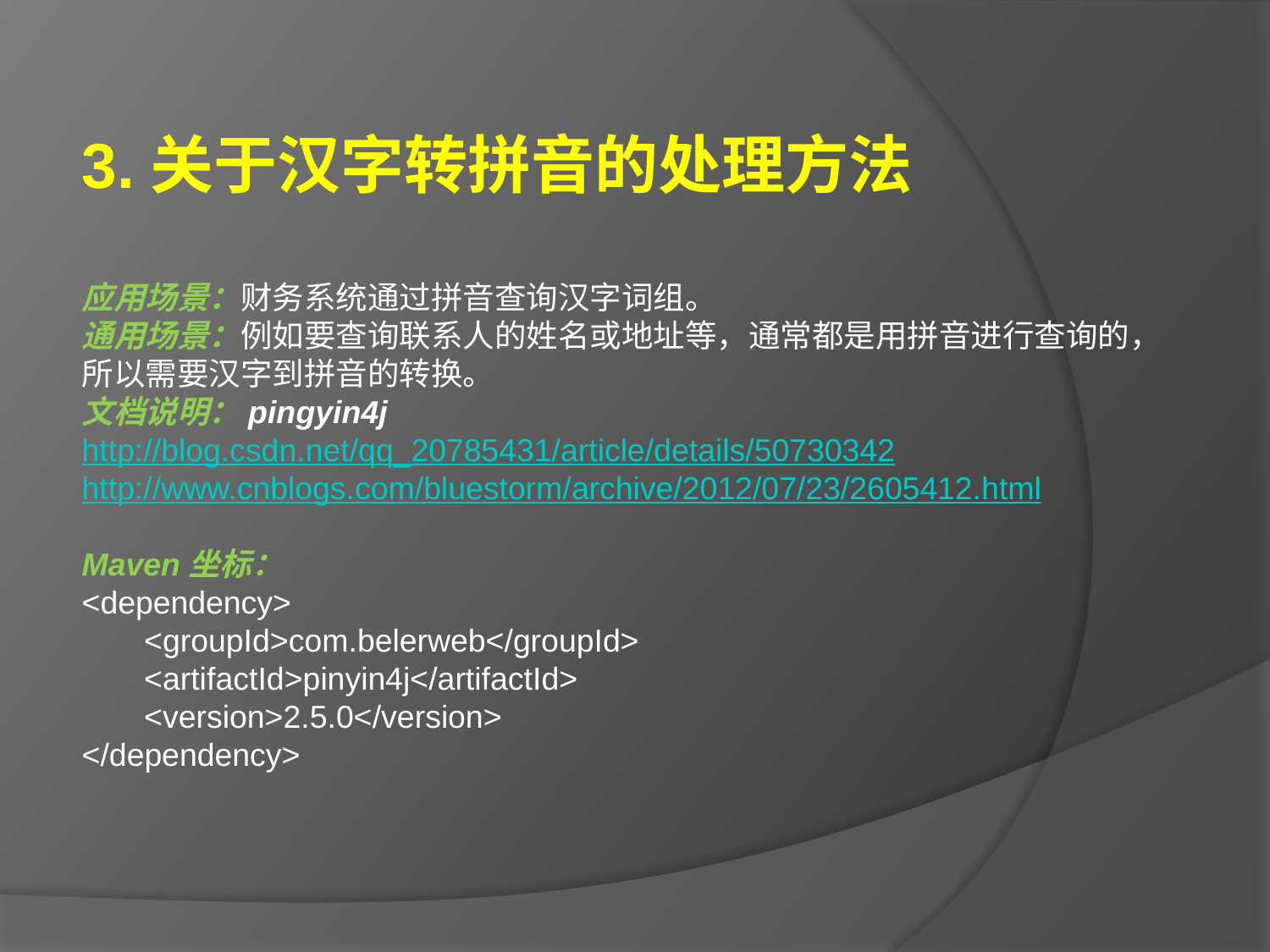

3.关于汉字转拼音的处理方法

应用场景：财务系统通过拼音查询汉字词组。
通用场景：例如要查询联系人的姓名或地址等，通常都是用拼音进行查询的，所以需要汉字到拼音的转换。
文档说明：pingyin4j
http://blog.csdn.net/qq_20785431/article/details/50730342
http://www.cnblogs.com/bluestorm/archive/2012/07/23/2605412.html

Maven坐标：
<dependency>
       <groupId>com.belerweb</groupId>
       <artifactId>pinyin4j</artifactId>
       <version>2.5.0</version>
</dependency>